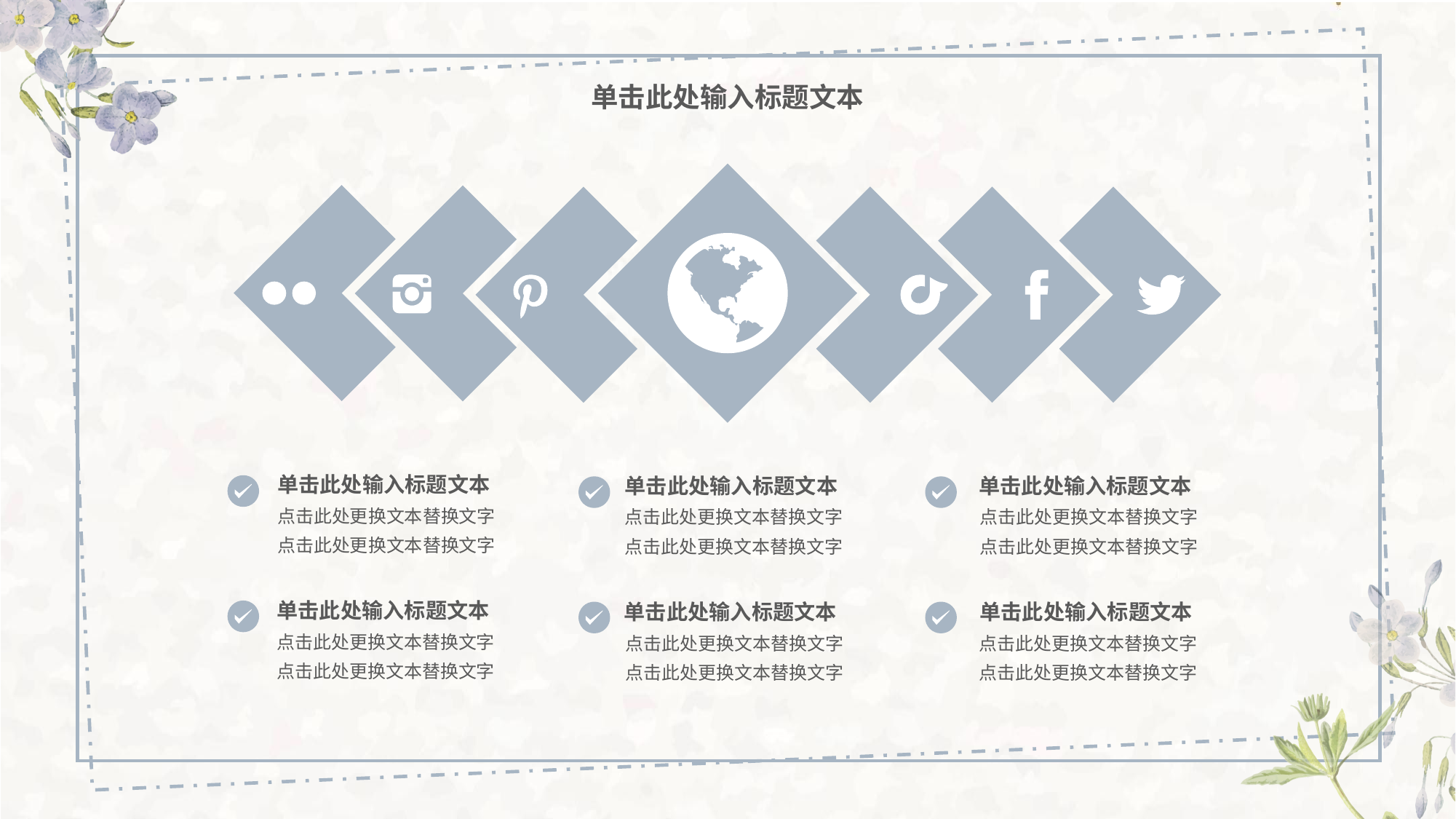

单击此处输入标题文本

单击此处输入标题文本
单击此处输入标题文本
单击此处输入标题文本

点击此处更换文本替换文字
点击此处更换文本替换文字
点击此处更换文本替换文字
点击此处更换文本替换文字
点击此处更换文本替换文字
点击此处更换文本替换文字
单击此处输入标题文本
单击此处输入标题文本
单击此处输入标题文本

点击此处更换文本替换文字
点击此处更换文本替换文字
点击此处更换文本替换文字
点击此处更换文本替换文字
点击此处更换文本替换文字
点击此处更换文本替换文字